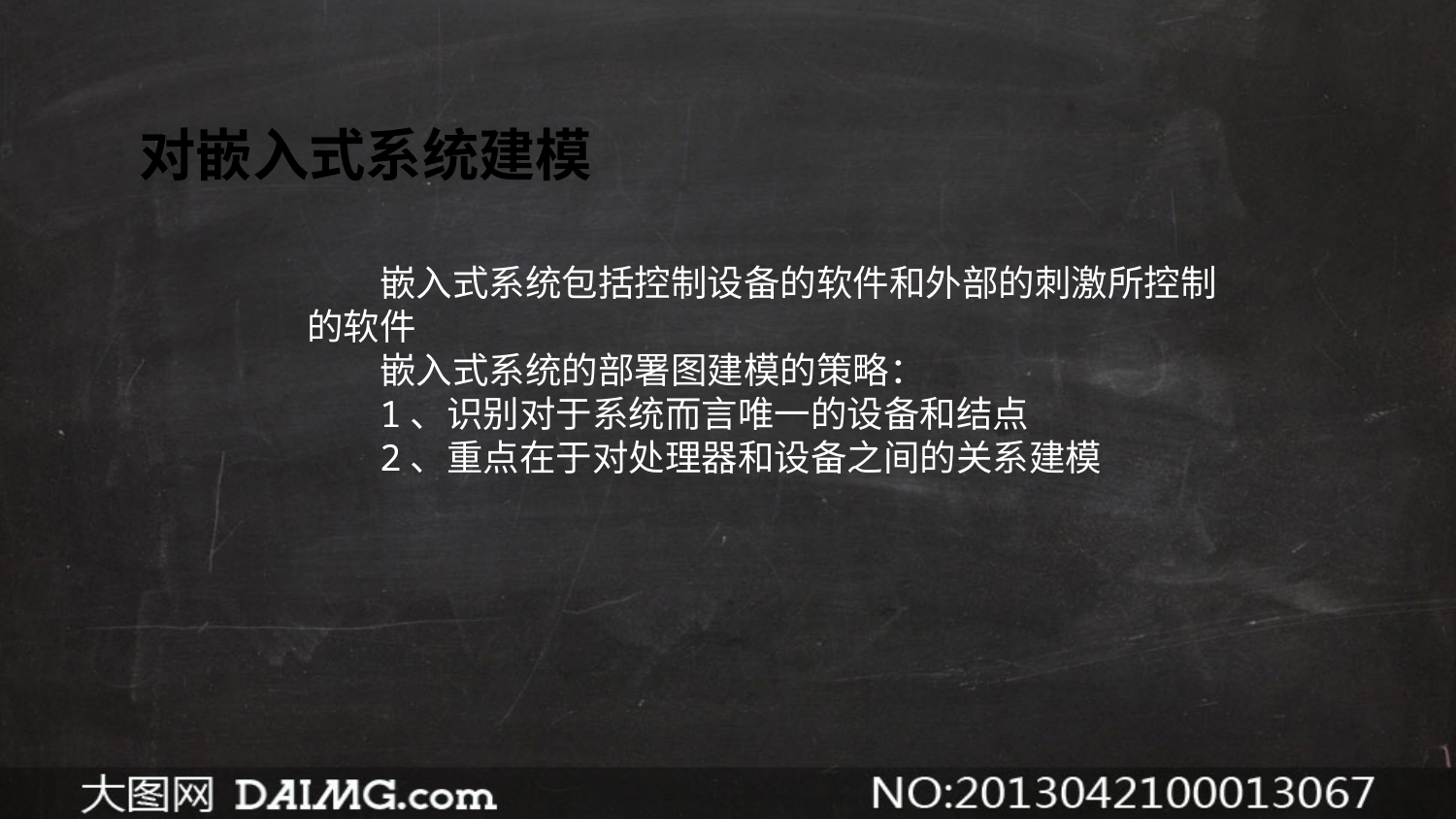

对嵌入式系统建模
嵌入式系统包括控制设备的软件和外部的刺激所控制的软件
嵌入式系统的部署图建模的策略：
1、识别对于系统而言唯一的设备和结点
2、重点在于对处理器和设备之间的关系建模